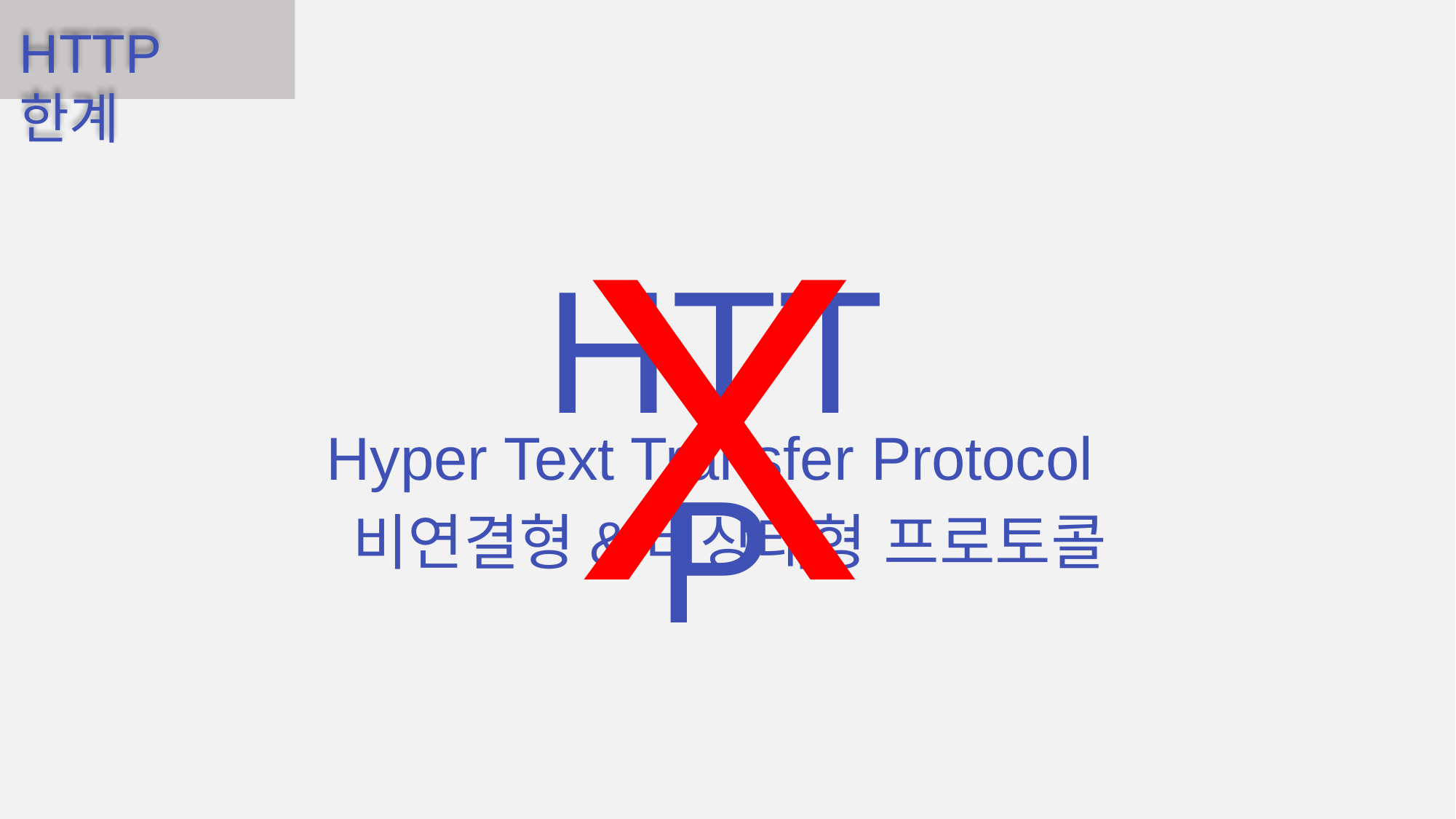

HTTP 한계
X
HTTP
Hyper Text Transfer Protocol
 비연결형&비상태형 프로토콜